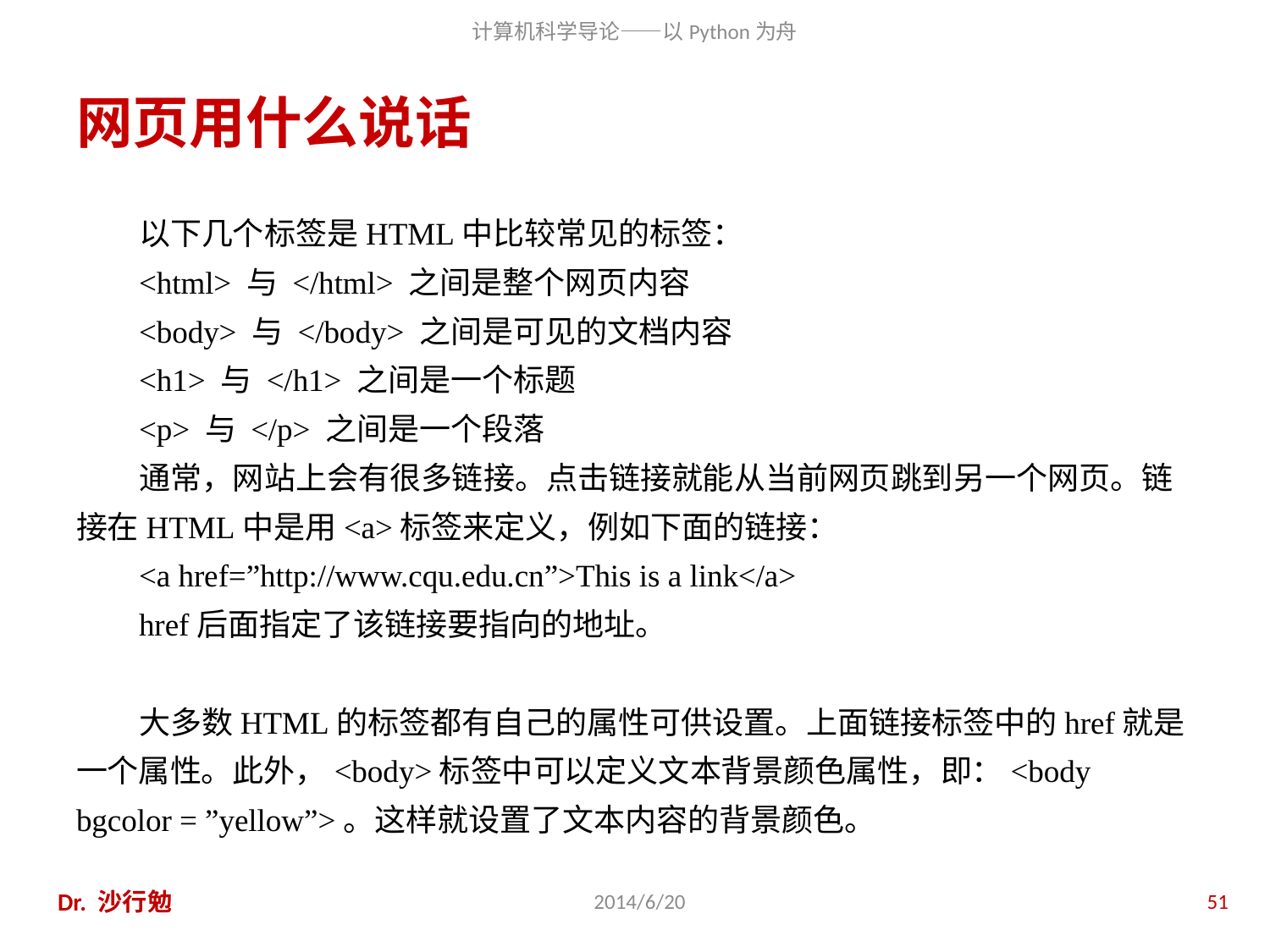

# 网页用什么说话
以下几个标签是HTML中比较常见的标签：
<html> 与 </html> 之间是整个网页内容
<body> 与 </body> 之间是可见的文档内容
<h1> 与 </h1> 之间是一个标题
<p> 与 </p> 之间是一个段落
通常，网站上会有很多链接。点击链接就能从当前网页跳到另一个网页。链接在HTML中是用<a>标签来定义，例如下面的链接：
<a href=”http://www.cqu.edu.cn”>This is a link</a>
href后面指定了该链接要指向的地址。

大多数HTML的标签都有自己的属性可供设置。上面链接标签中的href就是一个属性。此外，<body>标签中可以定义文本背景颜色属性，即：<body bgcolor = ”yellow”>。这样就设置了文本内容的背景颜色。

Dr. 沙行勉
2014/6/20
51